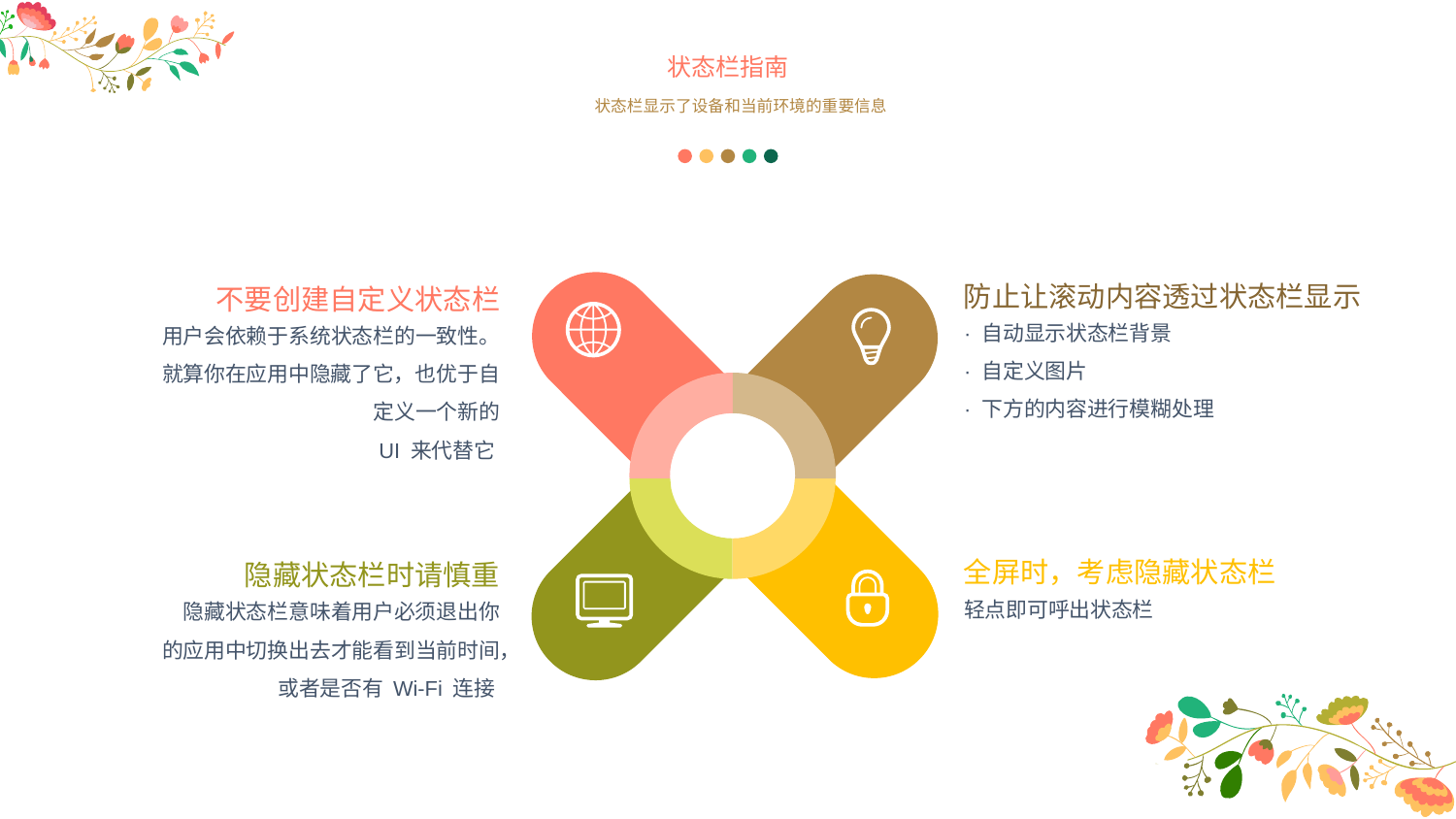

状态栏指南
状态栏显示了设备和当前环境的重要信息

防止让滚动内容透过状态栏显示

不要创建自定义状态栏

· 自动显示状态栏背景
· 自定义图片
· 下方的内容进行模糊处理

用户会依赖于系统状态栏的一致性。就算你在应用中隐藏了它，也优于自定义一个新的
UI 来代替它

全屏时，考虑隐藏状态栏
隐藏状态栏时请慎重

轻点即可呼出状态栏
隐藏状态栏意味着用户必须退出你
的应用中切换出去才能看到当前时间，或者是否有 Wi-Fi 连接